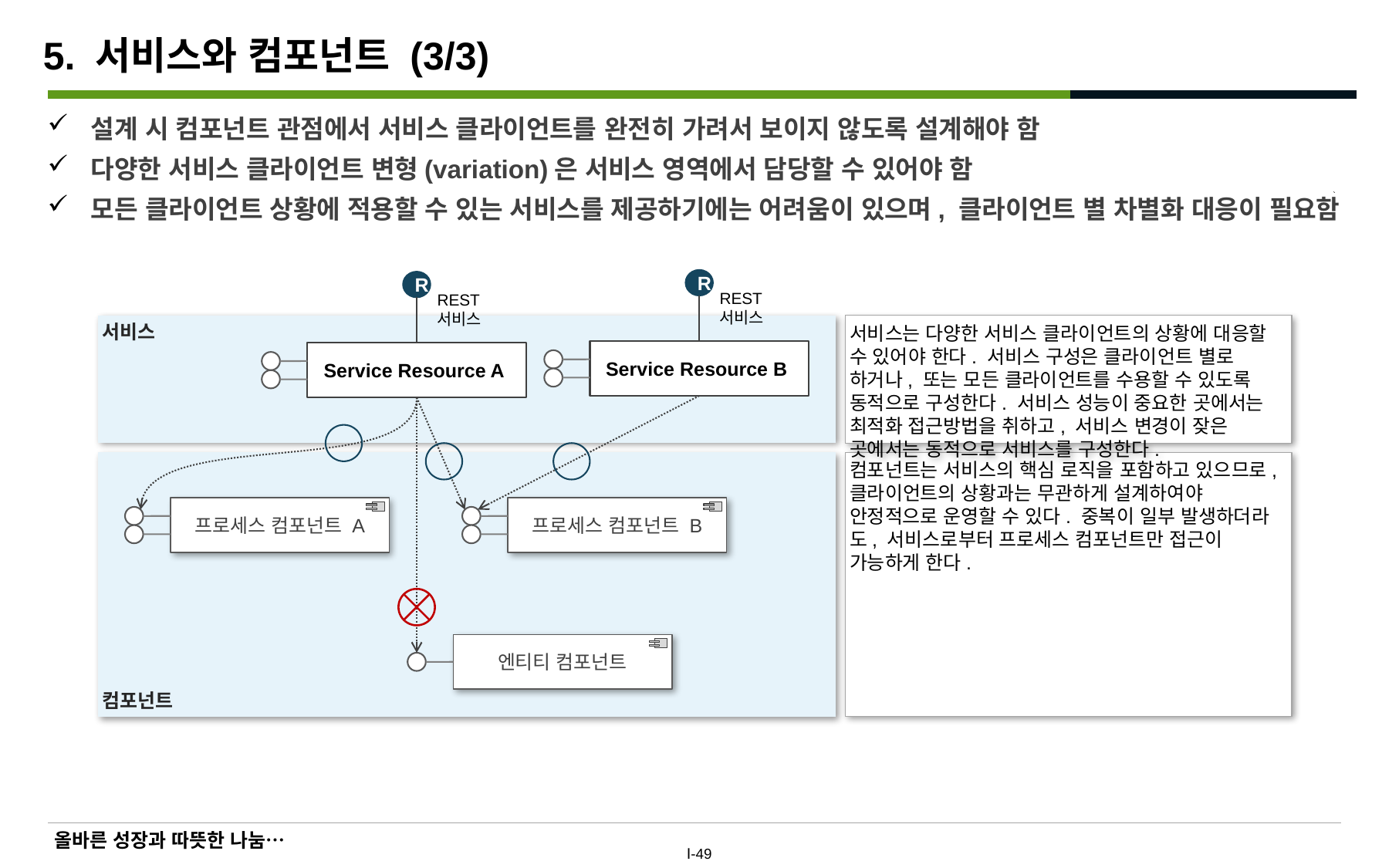

# 5. 서비스와 컴포넌트 (3/3)
설계 시 컴포넌트 관점에서 서비스 클라이언트를 완전히 가려서 보이지 않도록 설계해야 함
다양한 서비스 클라이언트 변형(variation)은 서비스 영역에서 담당할 수 있어야 함
모든 클라이언트 상황에 적용할 수 있는 서비스를 제공하기에는 어려움이 있으며, 클라이언트 별 차별화 대응이 필요함
R
R
REST서비스
REST서비스
서비스
서비스는 다양한 서비스 클라이언트의 상황에 대응할 수 있어야 한다. 서비스 구성은 클라이언트 별로 하거나, 또는 모든 클라이언트를 수용할 수 있도록 동적으로 구성한다. 서비스 성능이 중요한 곳에서는 최적화 접근방법을 취하고, 서비스 변경이 잦은 곳에서는 동적으로 서비스를 구성한다.
Service Resource B
Service Resource A

컴포넌트
컴포넌트는 서비스의 핵심 로직을 포함하고 있으므로, 클라이언트의 상황과는 무관하게 설계하여야 안정적으로 운영할 수 있다. 중복이 일부 발생하더라도, 서비스로부터 프로세스 컴포넌트만 접근이 가능하게 한다.
프로세스 컴포넌트 A
프로세스 컴포넌트 B

엔티티 컴포넌트